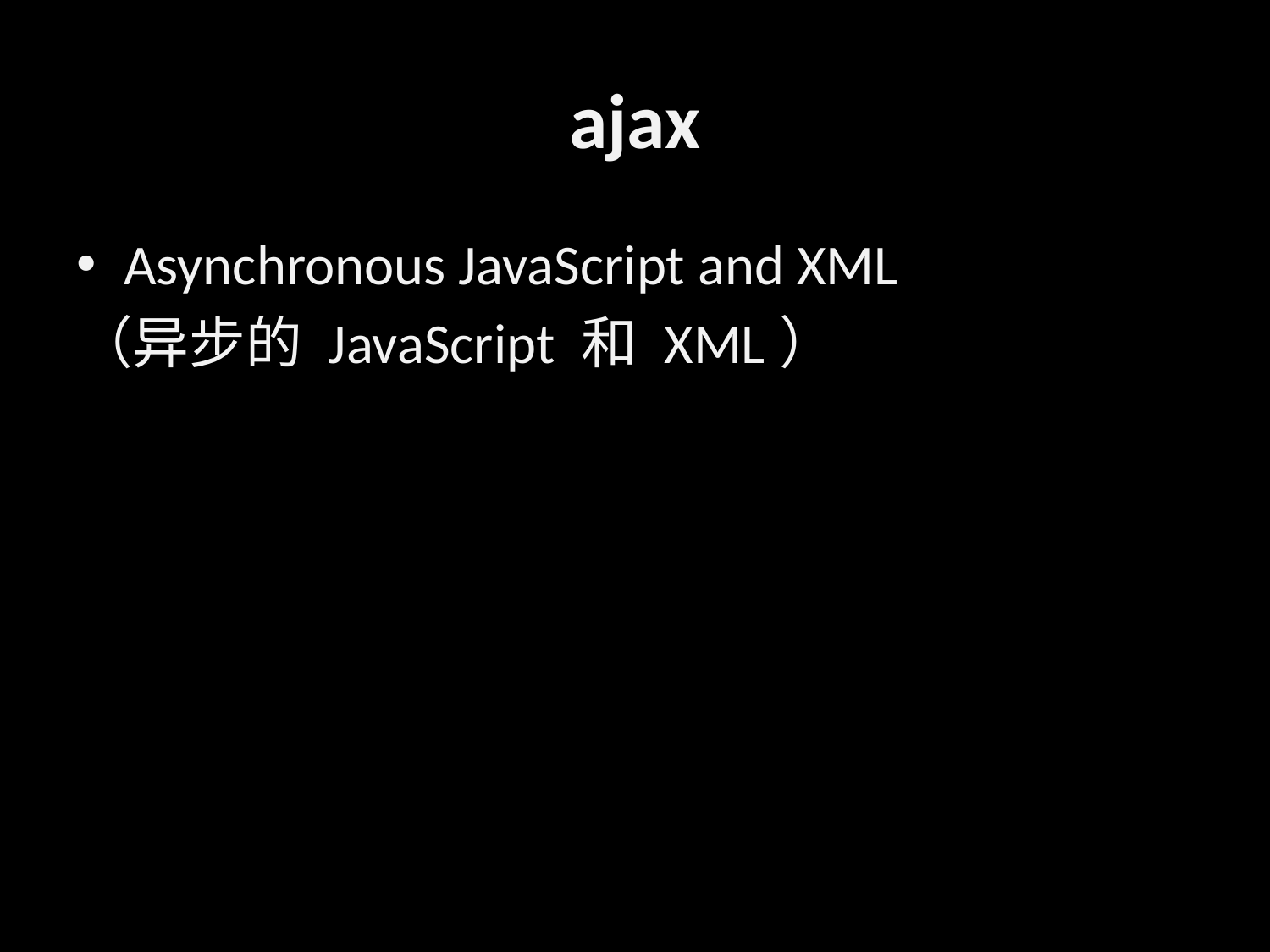

# ajax
Asynchronous JavaScript and XML
（异步的 JavaScript 和 XML）